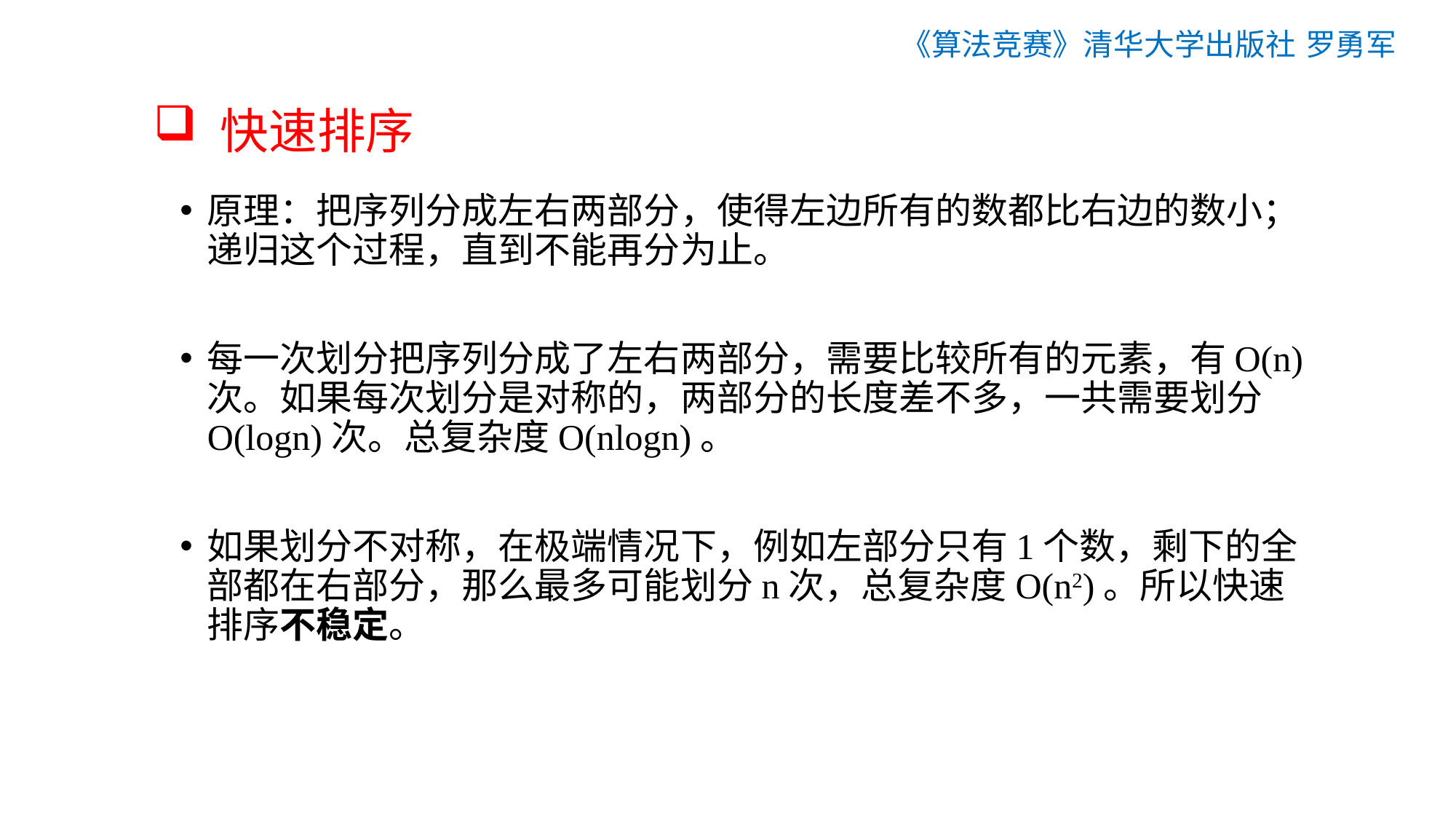

《算法竞赛》清华大学出版社 罗勇军
# 快速排序
原理：把序列分成左右两部分，使得左边所有的数都比右边的数小；递归这个过程，直到不能再分为止。

每一次划分把序列分成了左右两部分，需要比较所有的元素，有O(n)次。如果每次划分是对称的，两部分的长度差不多，一共需要划分O(logn)次。总复杂度O(nlogn)。

如果划分不对称，在极端情况下，例如左部分只有1个数，剩下的全部都在右部分，那么最多可能划分n次，总复杂度O(n2)。所以快速排序不稳定。